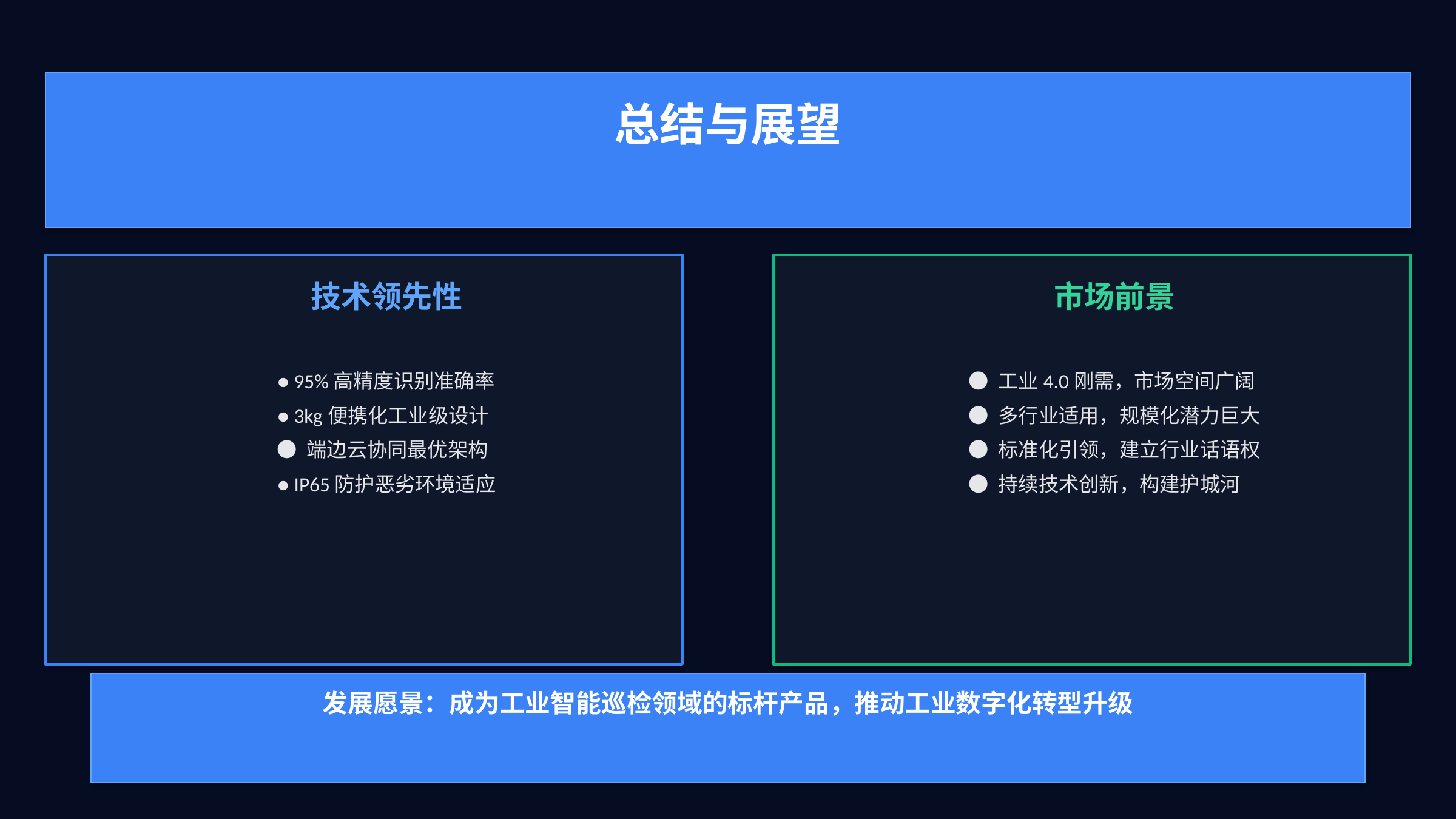

总结与展望

技术领先性
市场前景
● 95%高精度识别准确率
● 3kg便携化工业级设计
● 端边云协同最优架构
● IP65防护恶劣环境适应
● 工业4.0刚需，市场空间广阔
● 多行业适用，规模化潜力巨大
● 标准化引领，建立行业话语权
● 持续技术创新，构建护城河

发展愿景：成为工业智能巡检领域的标杆产品，推动工业数字化转型升级